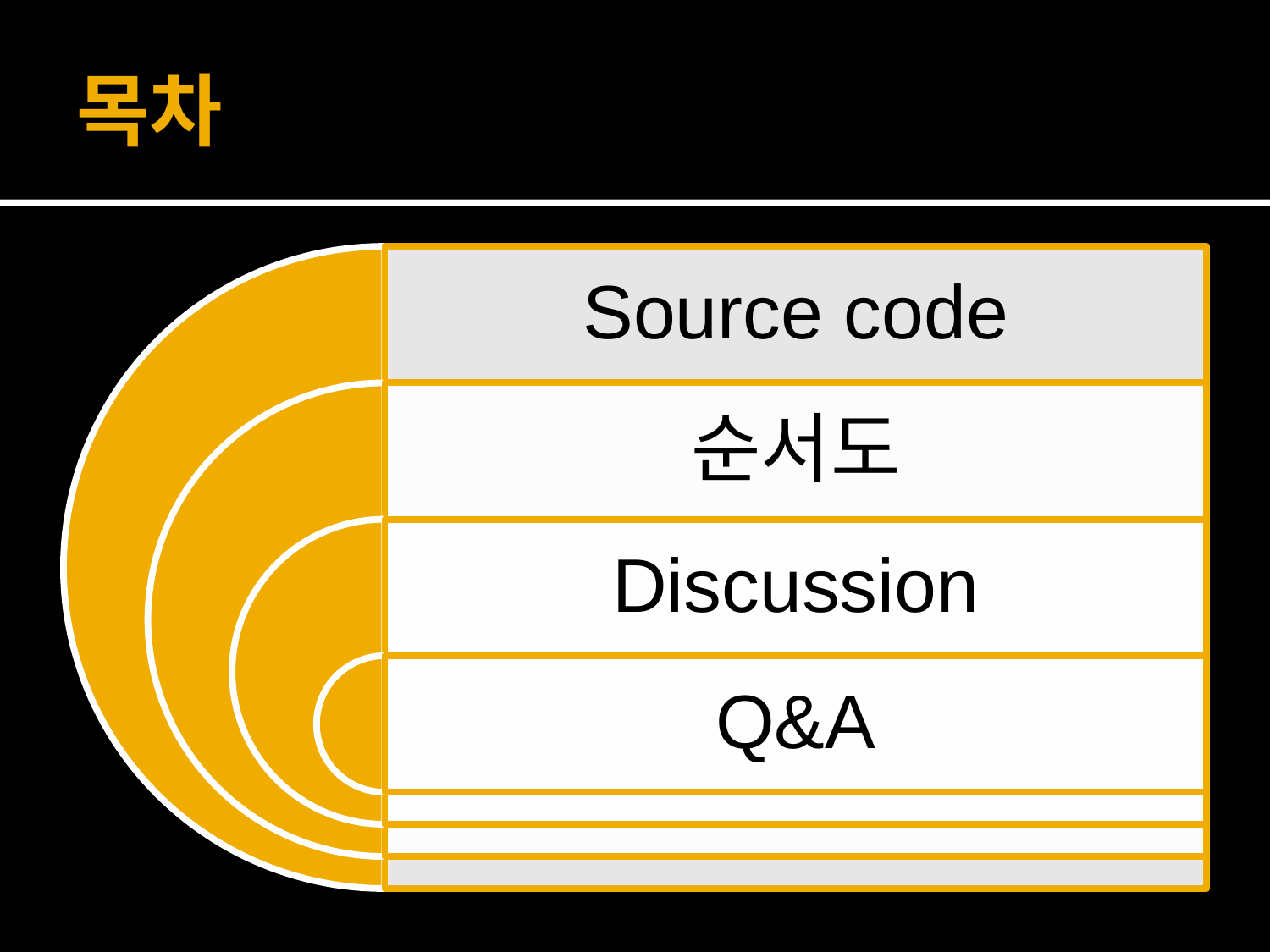

# 목차
Source code
순서도
Discussion
Q&A